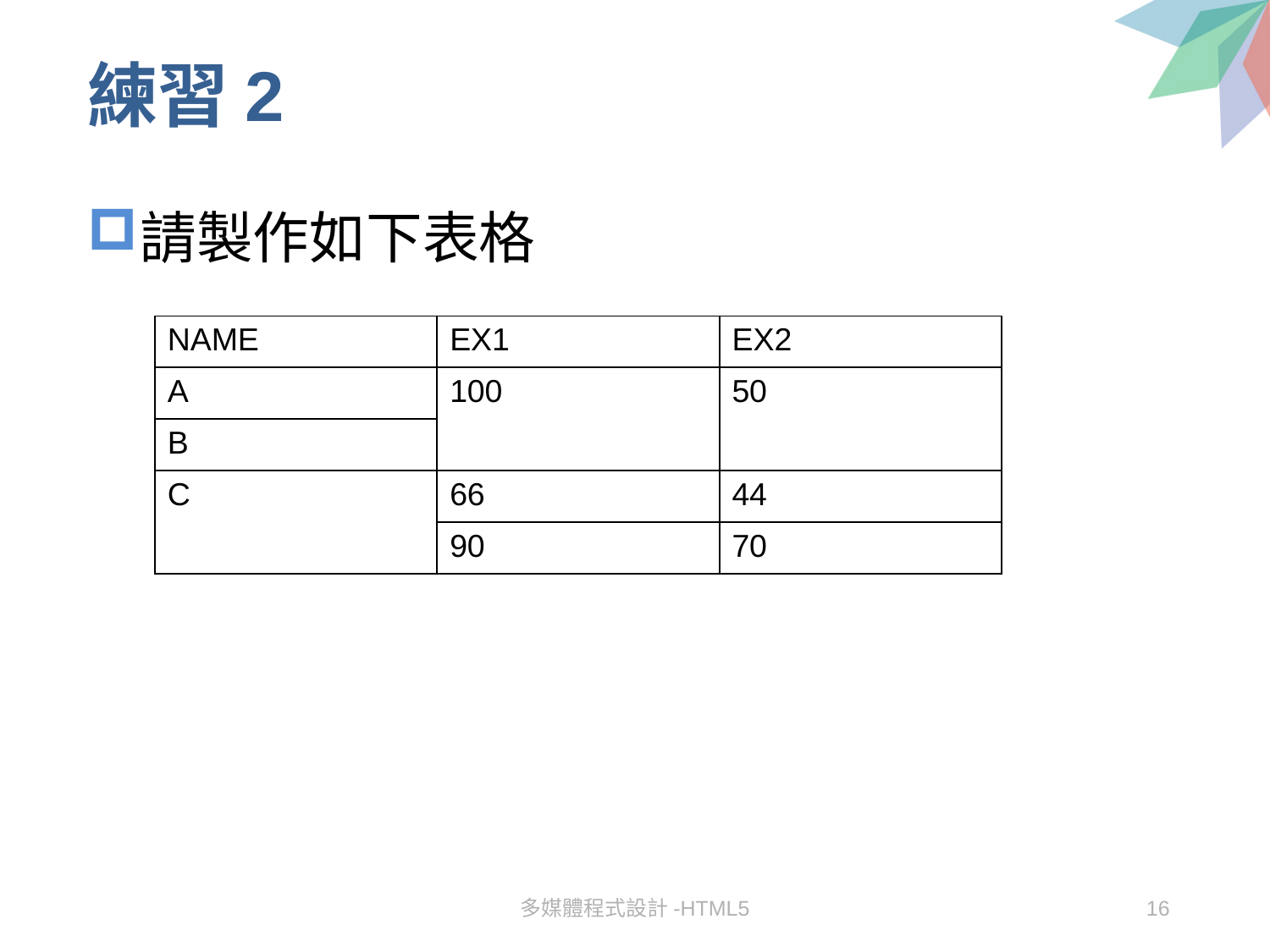

# 練習2
請製作如下表格
| NAME | EX1 | EX2 |
| --- | --- | --- |
| A | 100 | 50 |
| B |  |  |
| C | 66 | 44 |
|  | 90 | 70 |
多媒體程式設計-HTML5
16